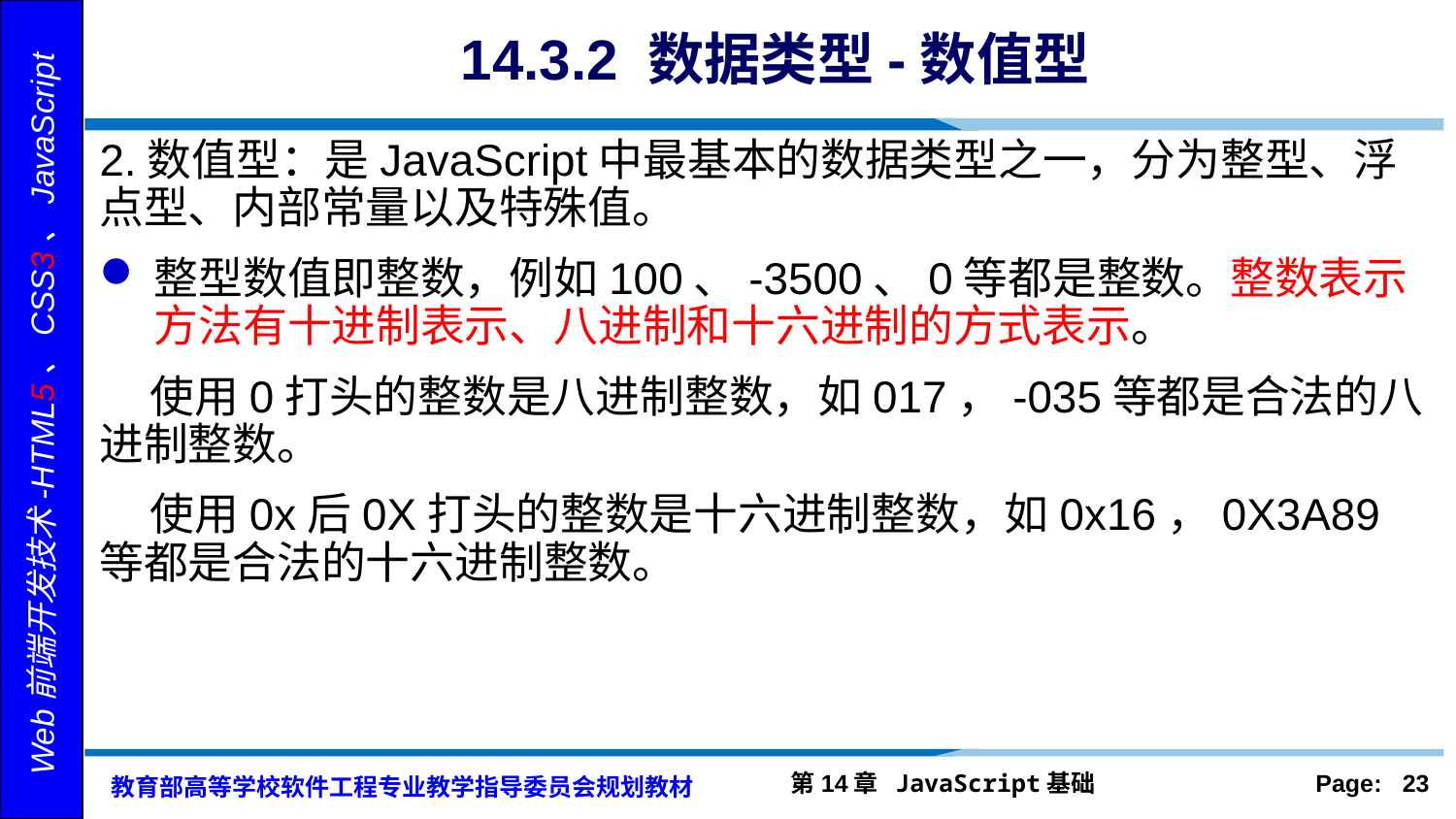

# 14.3.2 数据类型-数值型
2.数值型：是JavaScript中最基本的数据类型之一，分为整型、浮点型、内部常量以及特殊值。
整型数值即整数，例如100、-3500、0等都是整数。整数表示方法有十进制表示、八进制和十六进制的方式表示。
    使用0打头的整数是八进制整数，如017，-035等都是合法的八进制整数。
    使用0x后0X打头的整数是十六进制整数，如0x16，0X3A89等都是合法的十六进制整数。